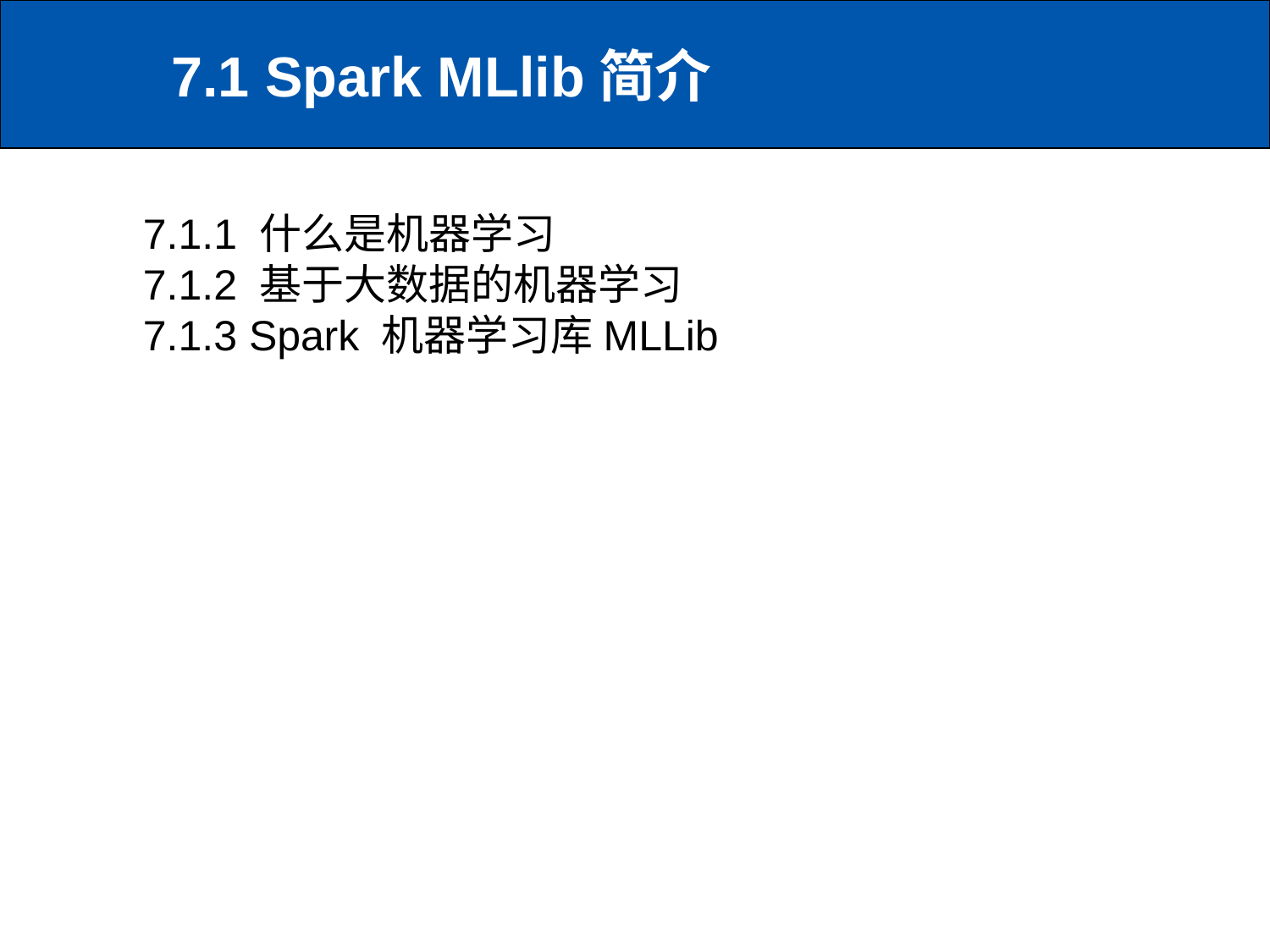

# 7.1 Spark MLlib简介
7.1.1 什么是机器学习
7.1.2 基于大数据的机器学习
7.1.3 Spark 机器学习库MLLib